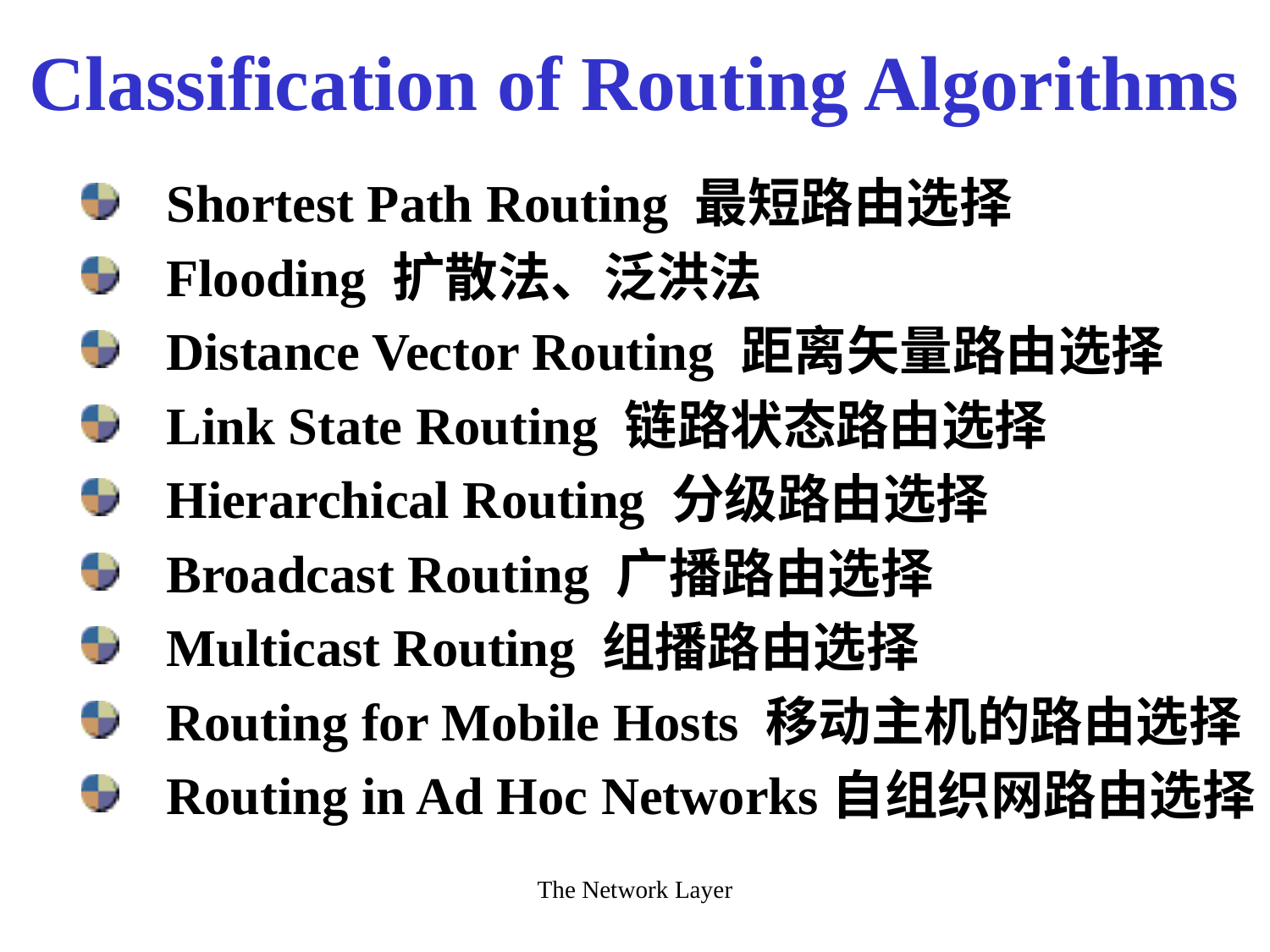

# Classification of Routing Algorithms
Shortest Path Routing 最短路由选择
Flooding 扩散法、泛洪法
Distance Vector Routing 距离矢量路由选择
Link State Routing 链路状态路由选择
Hierarchical Routing 分级路由选择
Broadcast Routing 广播路由选择
Multicast Routing 组播路由选择
Routing for Mobile Hosts 移动主机的路由选择
Routing in Ad Hoc Networks自组织网路由选择

The Network Layer
9